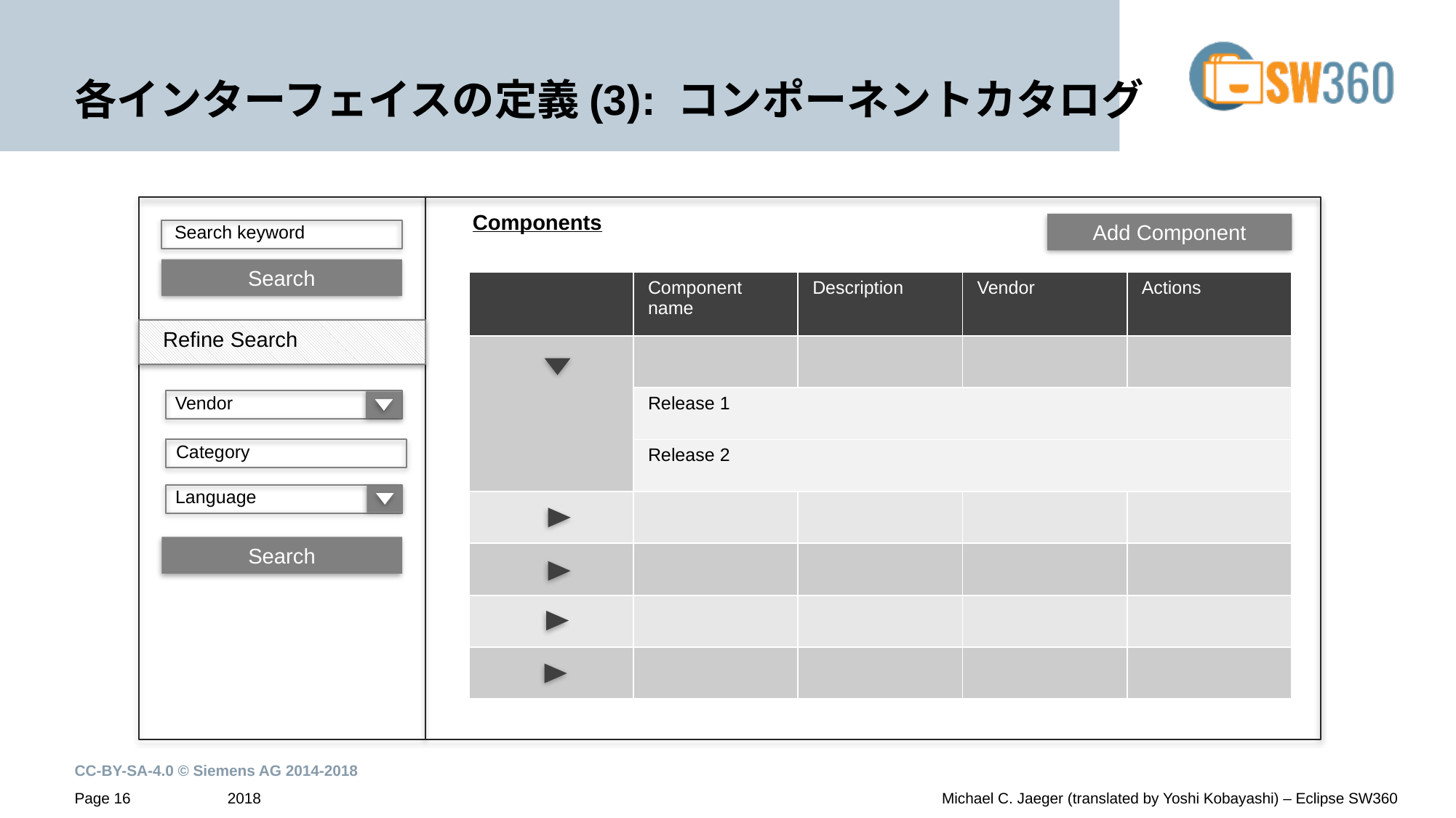

各インターフェイスの定義(3): コンポーネントカタログ

Components
Add Component
Search keyword

Search
|  | Component name | Description | Vendor | Actions |
| --- | --- | --- | --- | --- |
|  |  |  |  |  |
|  | Release 1 |  |  |  |
|  | Release 2 |  |  |  |
|  |  |  |  |  |
|  |  |  |  |  |
|  |  |  |  |  |
|  |  |  |  |  |

Refine Search

Vendor

Category

Language

Search